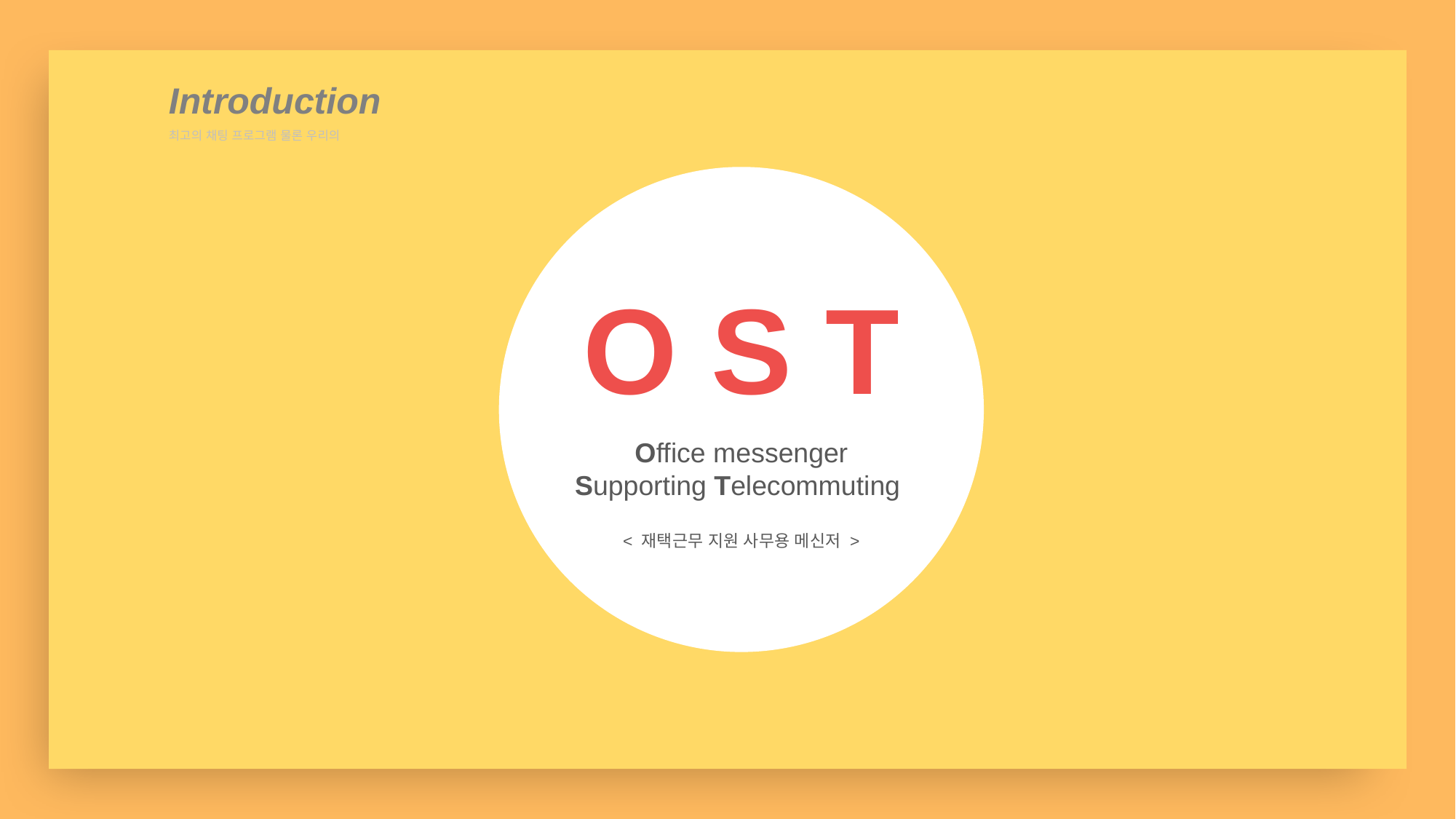

Introduction
최고의 채팅 프로그램 물론 우리의

O S T
Office messenger
Supporting Telecommuting
< 재택근무 지원 사무용 메신저 >